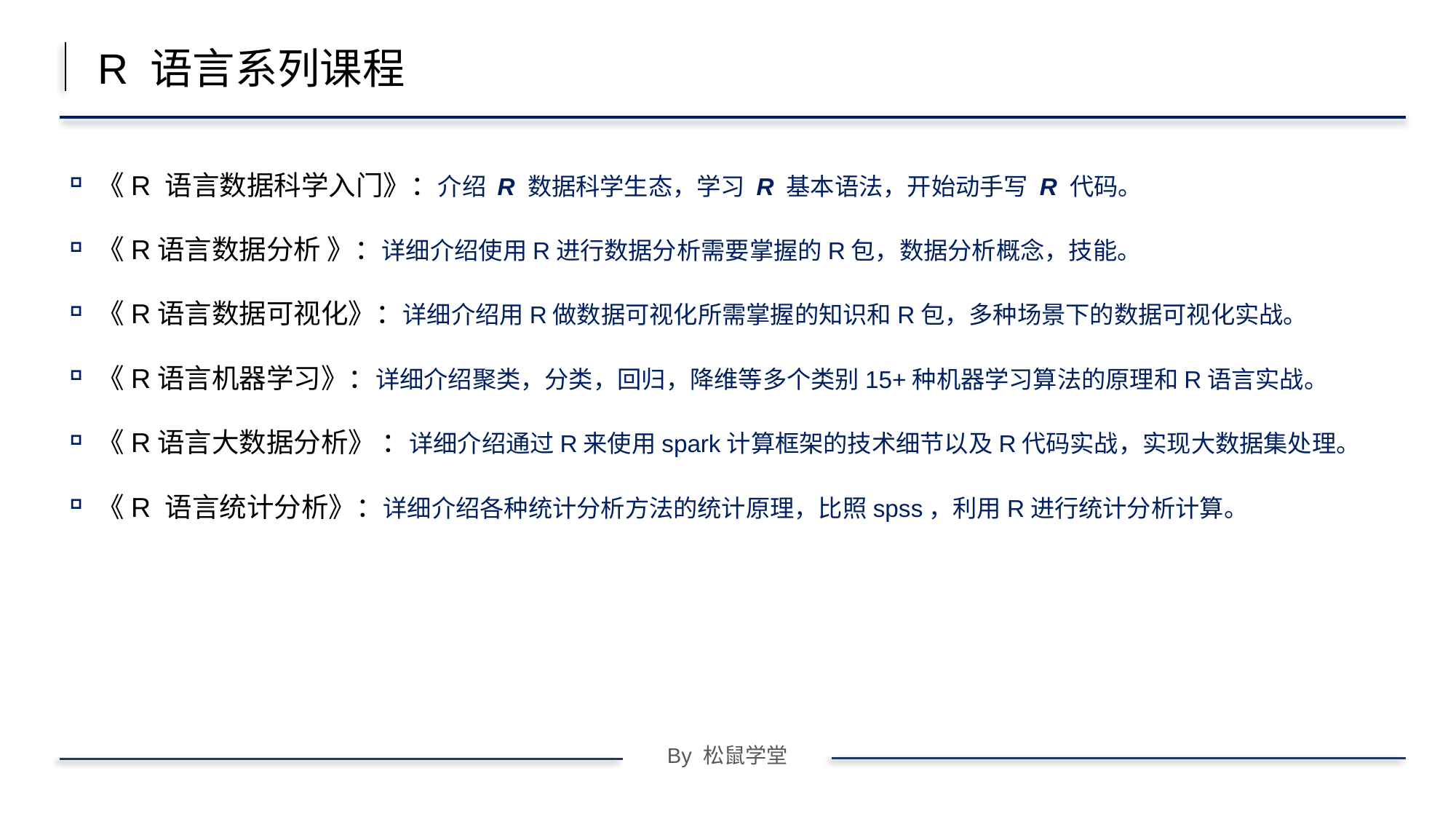

R 语言系列课程
《R 语言数据科学入门》：介绍 R 数据科学生态，学习 R 基本语法，开始动手写 R 代码。
《R语言数据分析 》：详细介绍使用R进行数据分析需要掌握的R包，数据分析概念，技能。
《R语言数据可视化》：详细介绍用R做数据可视化所需掌握的知识和R包，多种场景下的数据可视化实战。
《R语言机器学习》：详细介绍聚类，分类，回归，降维等多个类别15+种机器学习算法的原理和R语言实战。
《R语言大数据分析》 ：详细介绍通过R来使用spark计算框架的技术细节以及R代码实战，实现大数据集处理。
《R 语言统计分析》：详细介绍各种统计分析方法的统计原理，比照spss，利用R进行统计分析计算。